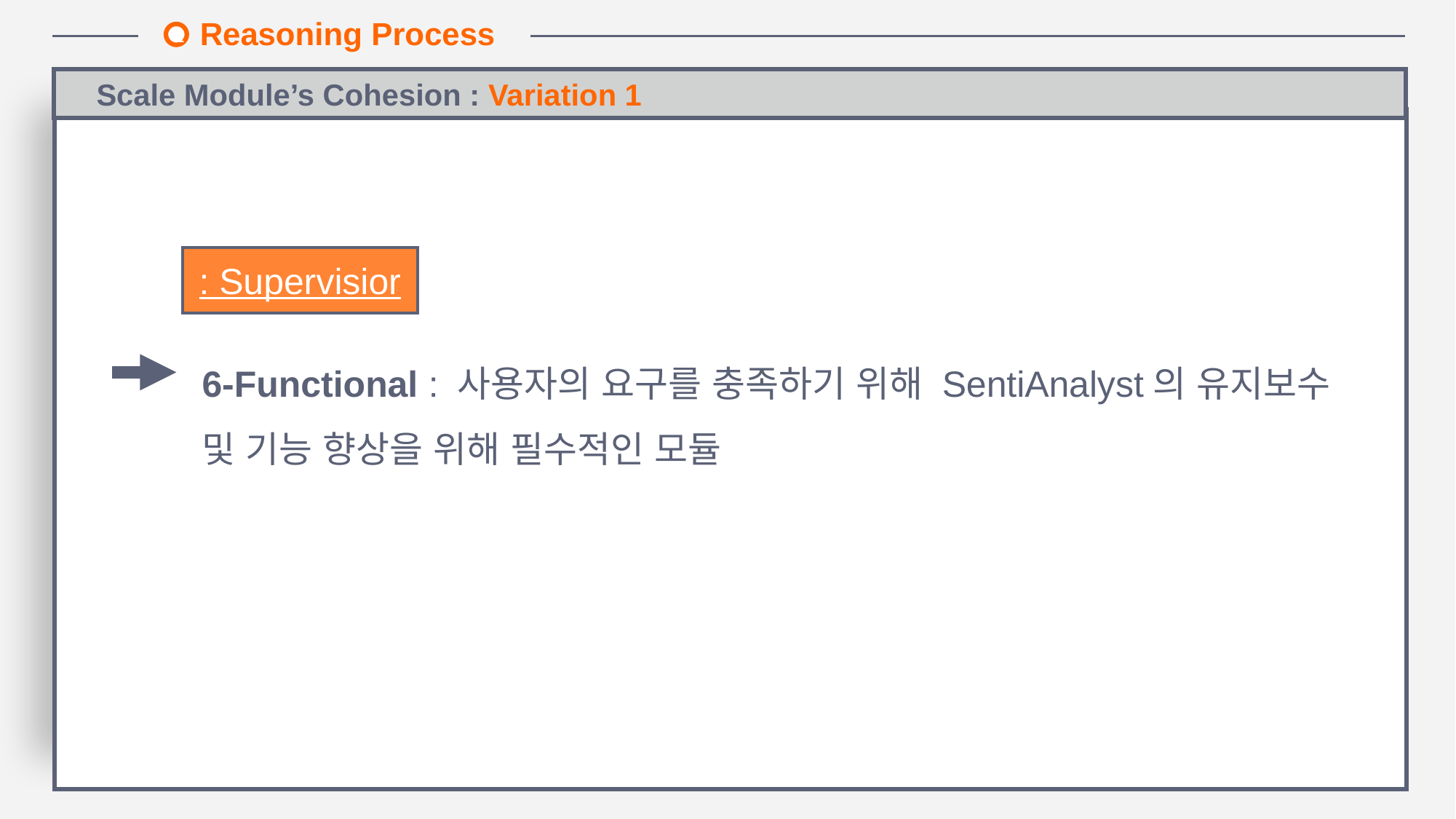

Reasoning Process
1

Scale Module’s Cohesion : Variation 1
rvdata를 받아 rv를 반복적으로 처리하는 기능을 가짐. 처리된 rv값에 따라 다음 입력값이 적용되어 연결되어 처리합니다.
: Supervisior
6-Functional : 사용자의 요구를 충족하기 위해 SentiAnalyst의 유지보수
및 기능 향상을 위해 필수적인 모듈